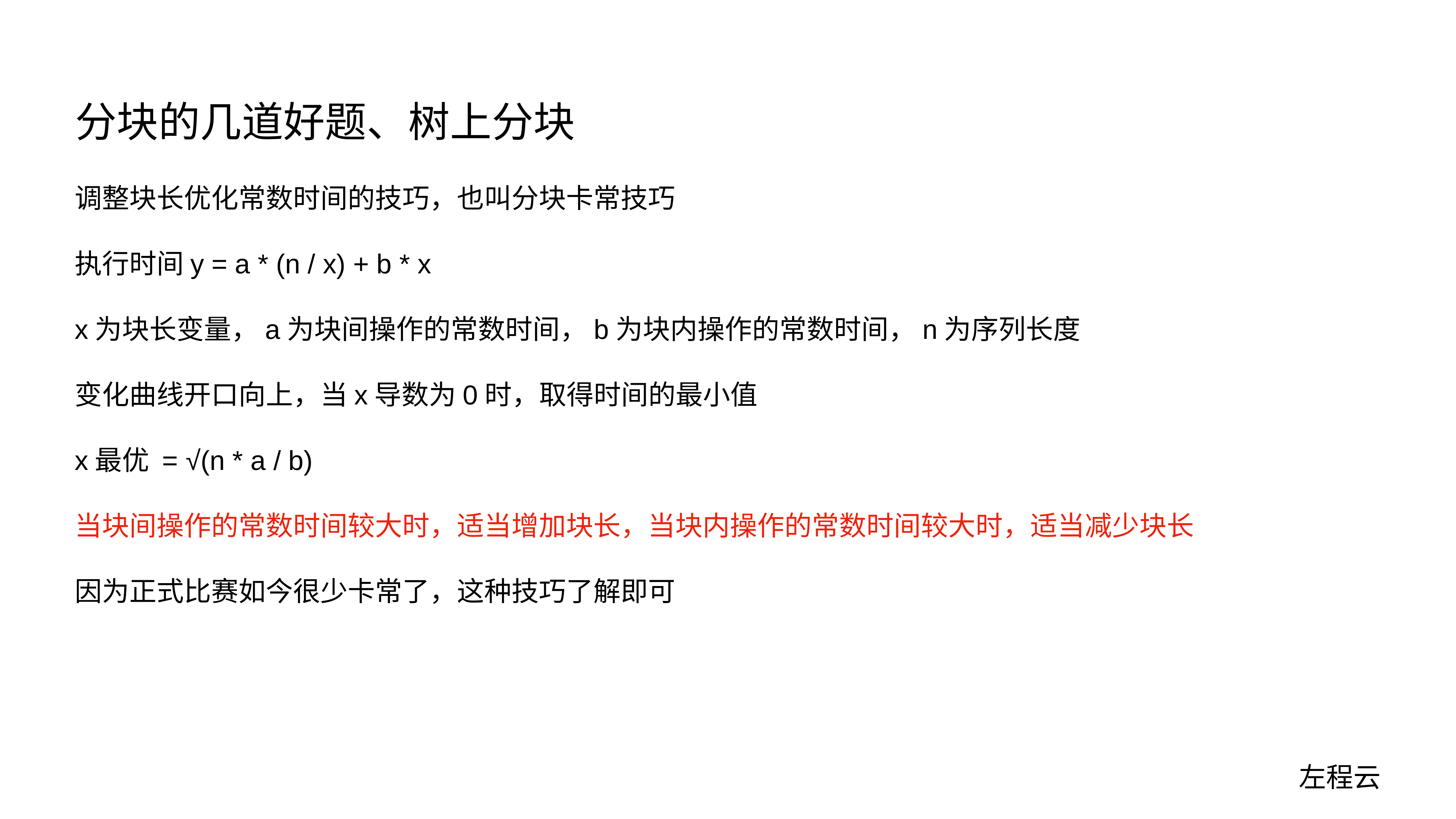

# 分块的几道好题、树上分块
调整块长优化常数时间的技巧，也叫分块卡常技巧

执行时间y = a * (n / x) + b * x

x为块长变量，a为块间操作的常数时间，b为块内操作的常数时间，n为序列长度

变化曲线开口向上，当x导数为0时，取得时间的最小值

x最优 = √(n * a / b)

当块间操作的常数时间较大时，适当增加块长，当块内操作的常数时间较大时，适当减少块长

因为正式比赛如今很少卡常了，这种技巧了解即可
左程云